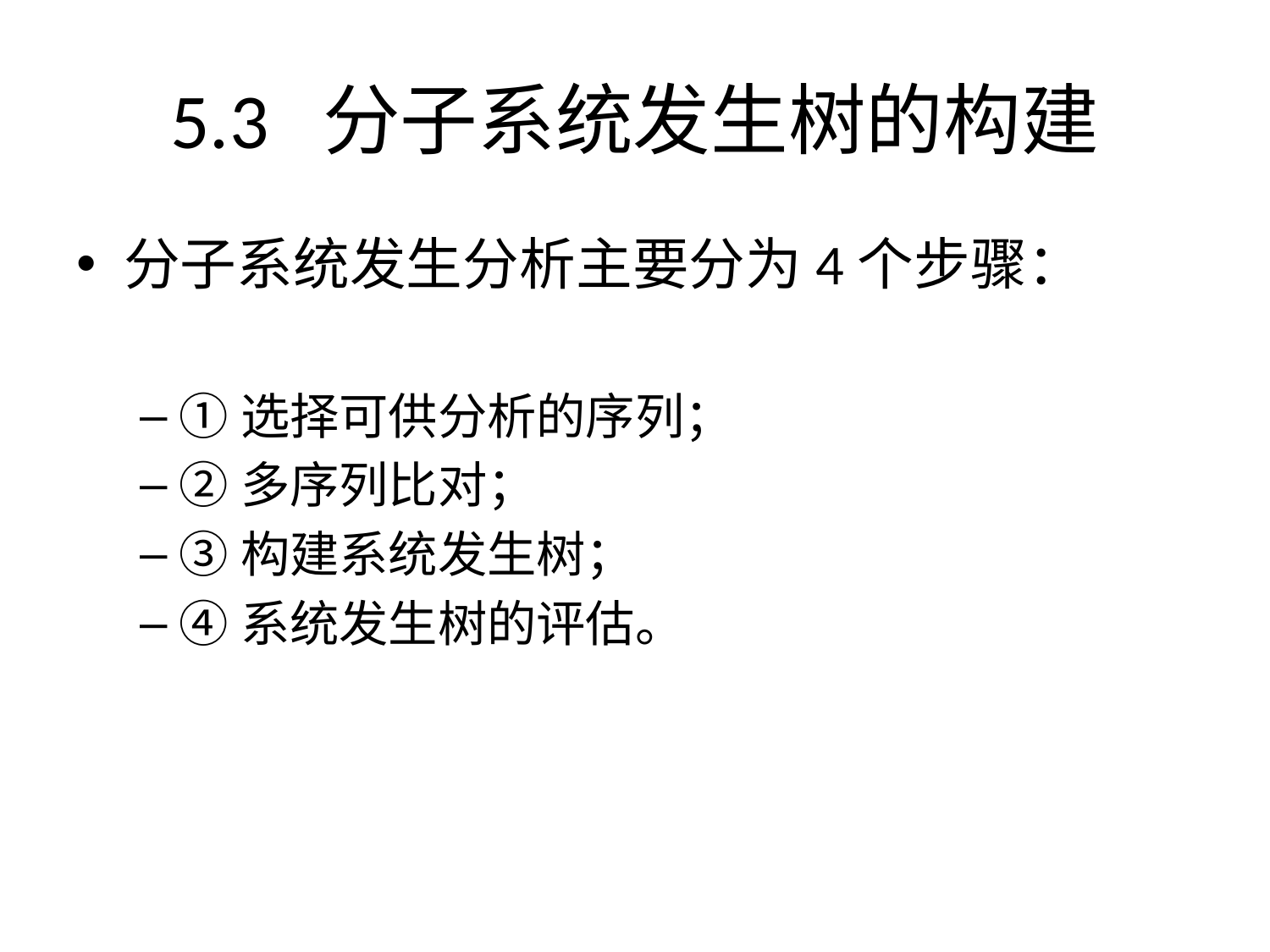

# 5.3  分子系统发生树的构建
分子系统发生分析主要分为4个步骤：

①选择可供分析的序列；
②多序列比对；
③构建系统发生树；
④系统发生树的评估。